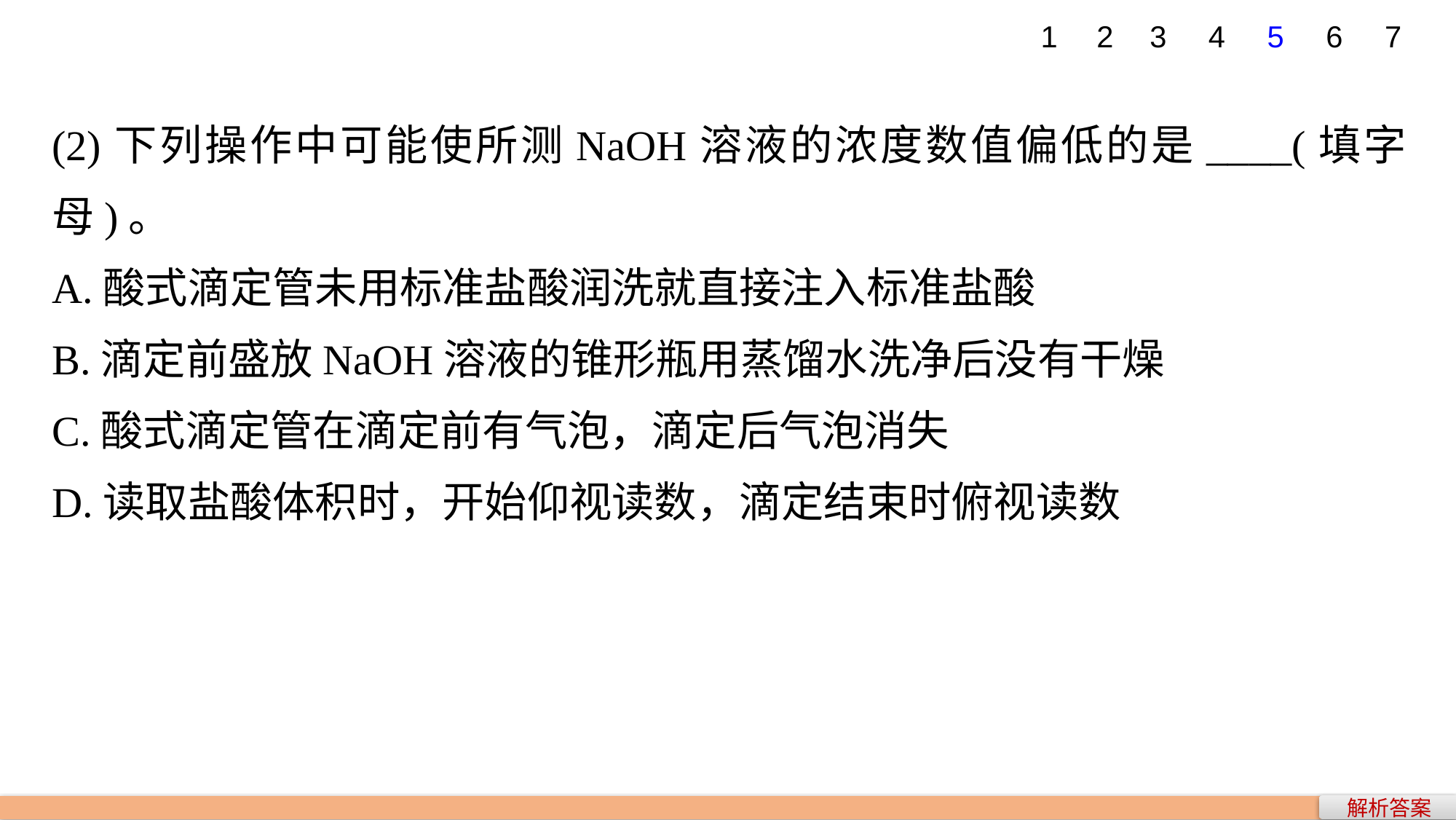

7
1
2
3
4
5
6
(2)下列操作中可能使所测NaOH溶液的浓度数值偏低的是____(填字母)。
A.酸式滴定管未用标准盐酸润洗就直接注入标准盐酸
B.滴定前盛放NaOH溶液的锥形瓶用蒸馏水洗净后没有干燥
C.酸式滴定管在滴定前有气泡，滴定后气泡消失
D.读取盐酸体积时，开始仰视读数，滴定结束时俯视读数
解析答案